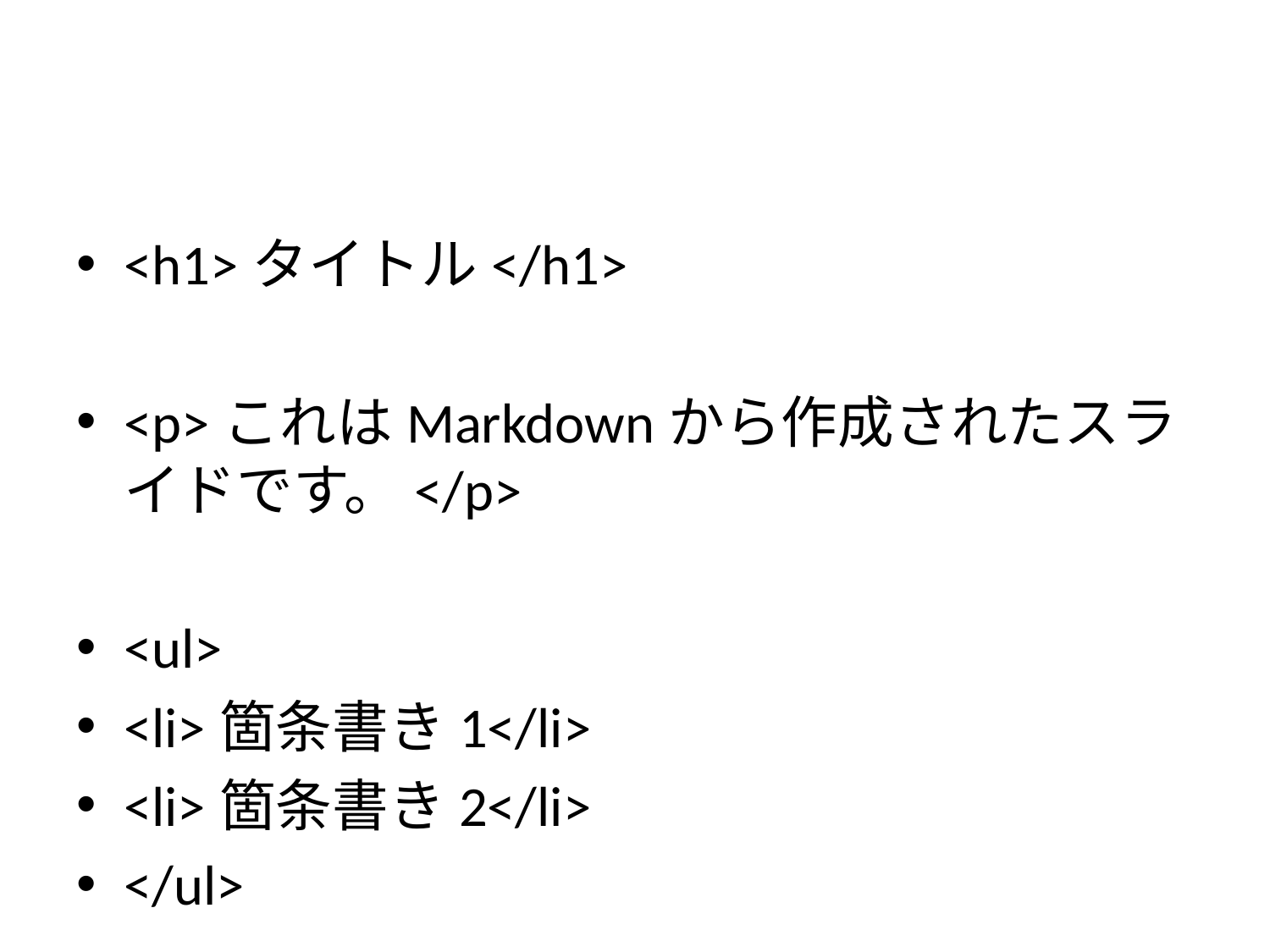

#
<h1>タイトル</h1>

<p>これはMarkdownから作成されたスライドです。</p>

<ul>
<li>箇条書き1</li>
<li>箇条書き2</li>
</ul>

<p><a href="https://example.com">リンクのテキスト</a></p>